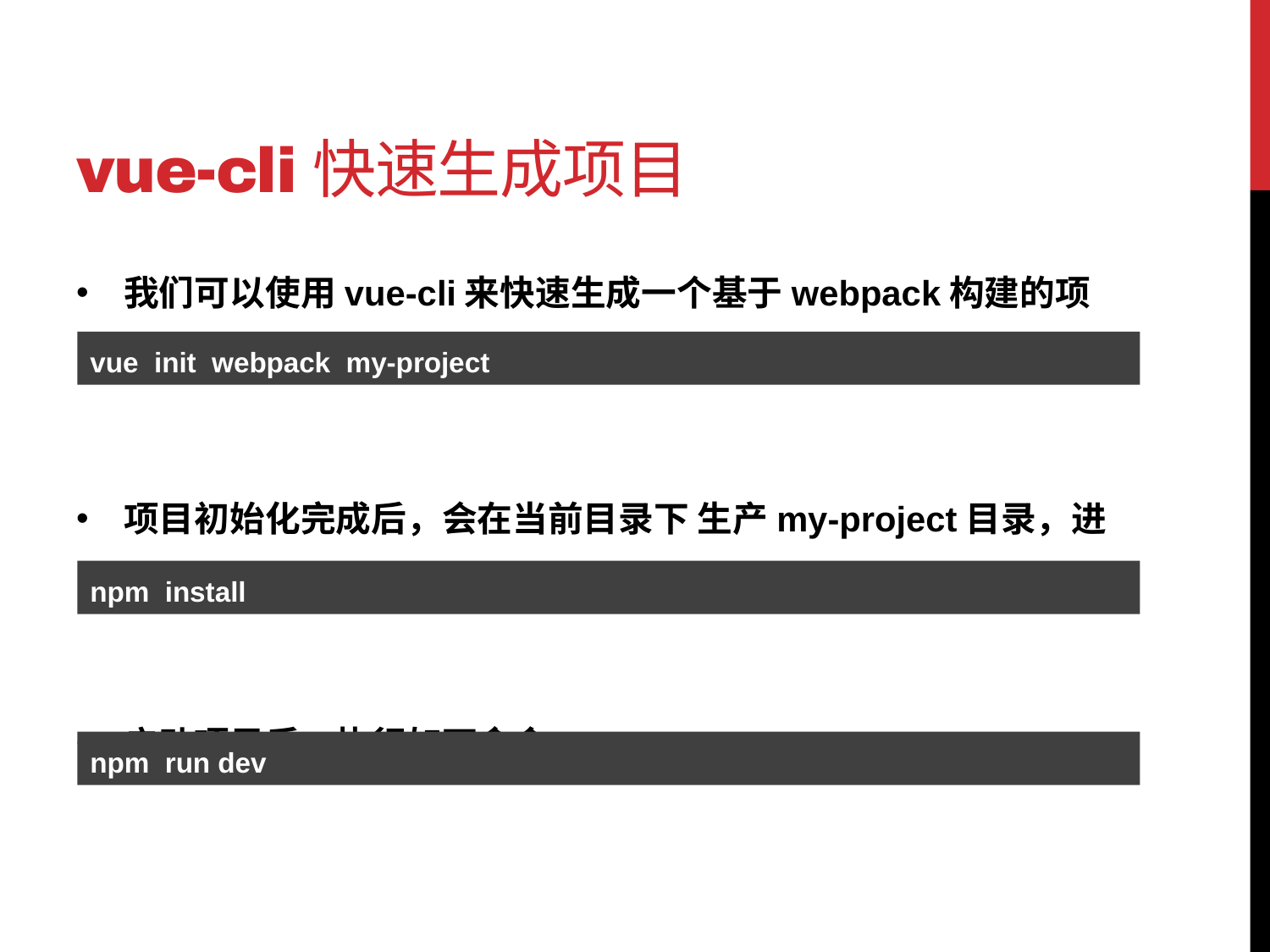

# vue-cli快速生成项目
我们可以使用vue-cli来快速生成一个基于webpack构建的项目。

项目初始化完成后，会在当前目录下 生产my-project目录，进入my-project目录，安装项目的依赖，执行：

启动项目后，执行如下命令：
vue  init  webpack  my-project
npm  install
npm  run dev